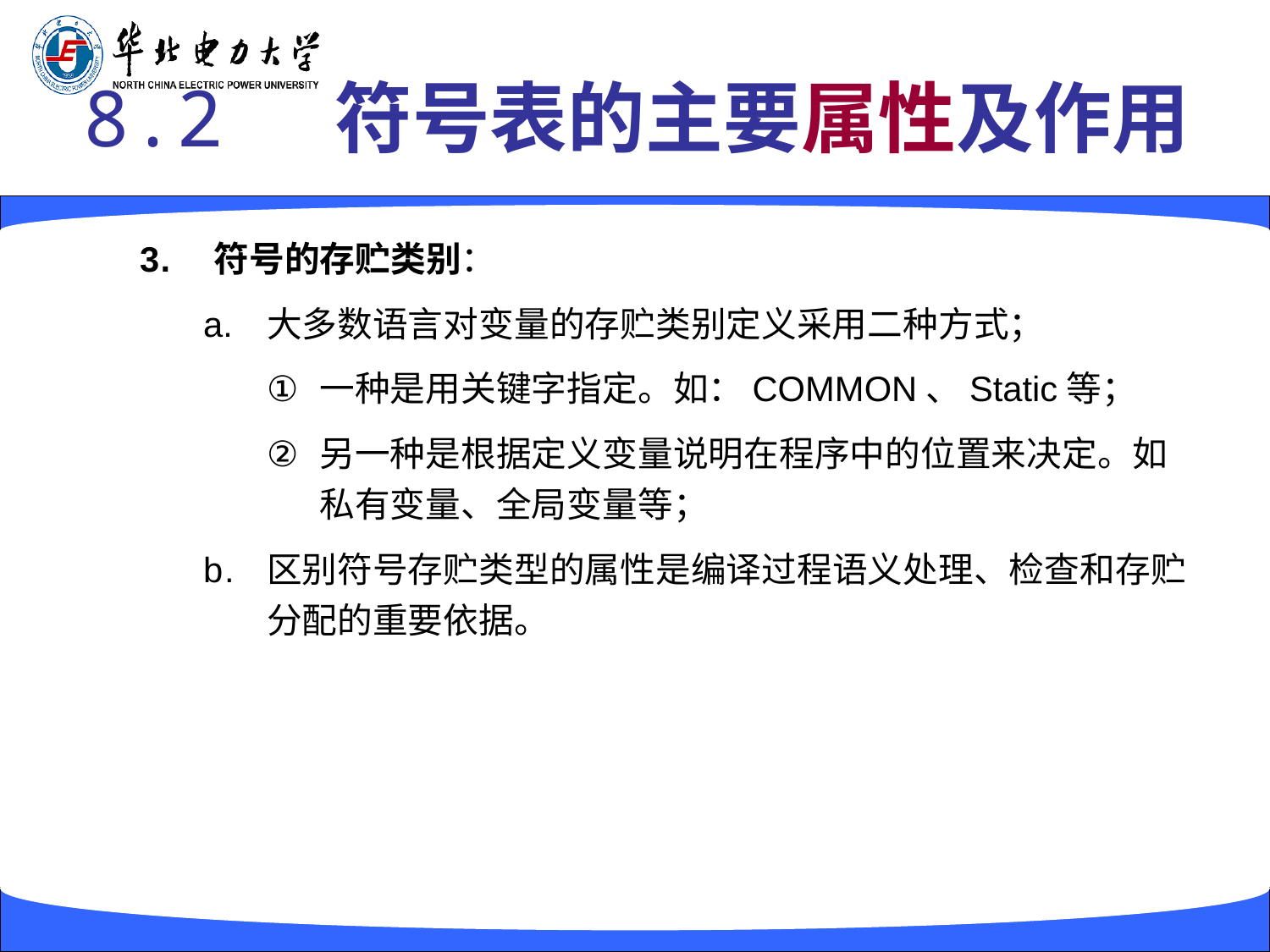

# 8.2  符号表的主要属性及作用
符号的存贮类别：
大多数语言对变量的存贮类别定义采用二种方式；
一种是用关键字指定。如：COMMON、Static等；
另一种是根据定义变量说明在程序中的位置来决定。如私有变量、全局变量等；
区别符号存贮类型的属性是编译过程语义处理、检查和存贮分配的重要依据。